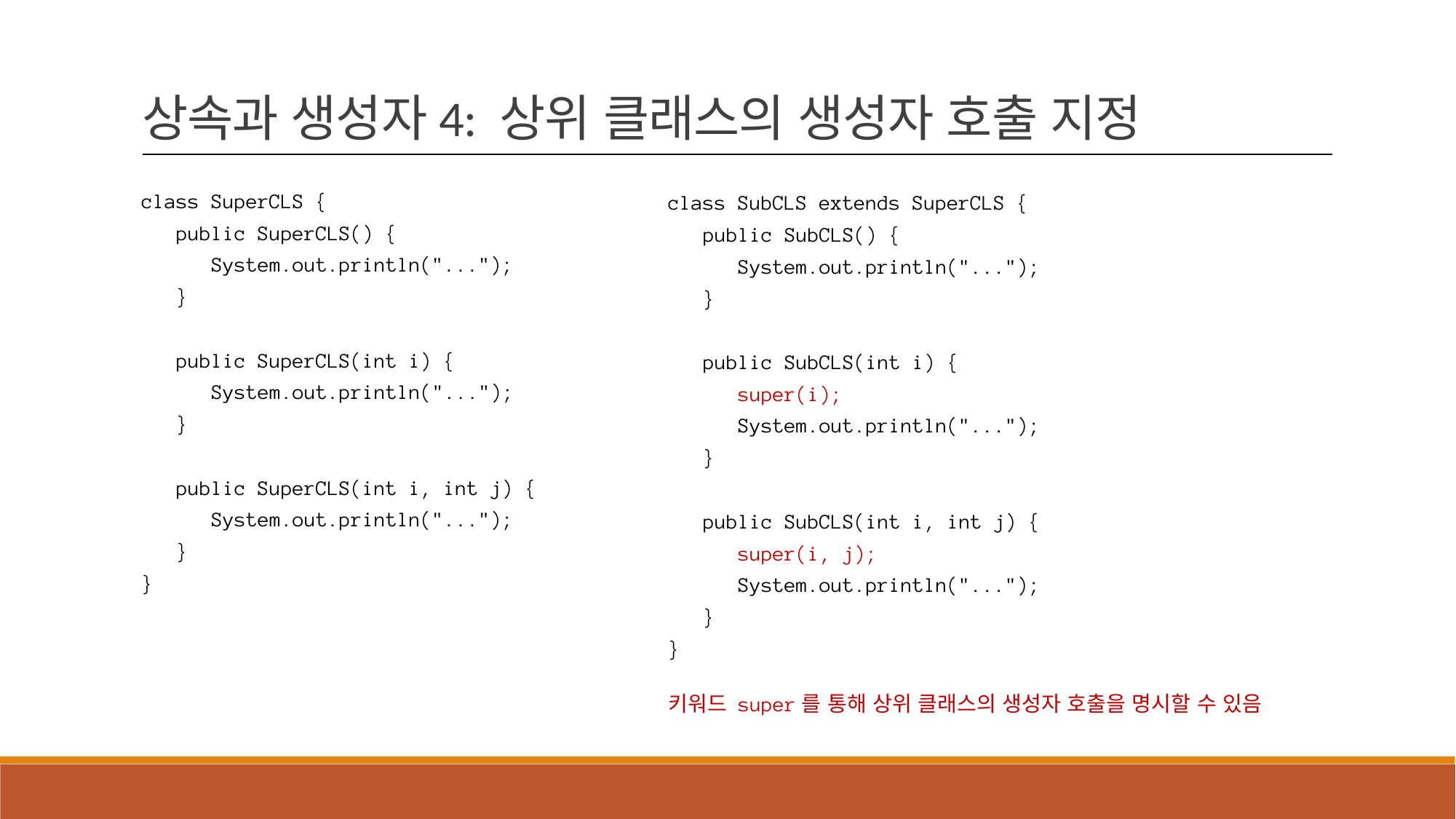

상속과 생성자4: 상위 클래스의 생성자 호출 지정
class SuperCLS {
   public SuperCLS() {
      System.out.println("...");
   }

   public SuperCLS(int i) {
      System.out.println("...");
   }

   public SuperCLS(int i, int j) {
      System.out.println("...");
   }
}
class SubCLS extends SuperCLS {
   public SubCLS() {
      System.out.println("...");
   }

   public SubCLS(int i) {
      super(i);
      System.out.println("...");
   }

   public SubCLS(int i, int j) {
      super(i, j);
      System.out.println("...");
   }
}
키워드 super를 통해 상위 클래스의 생성자 호출을 명시할 수 있음